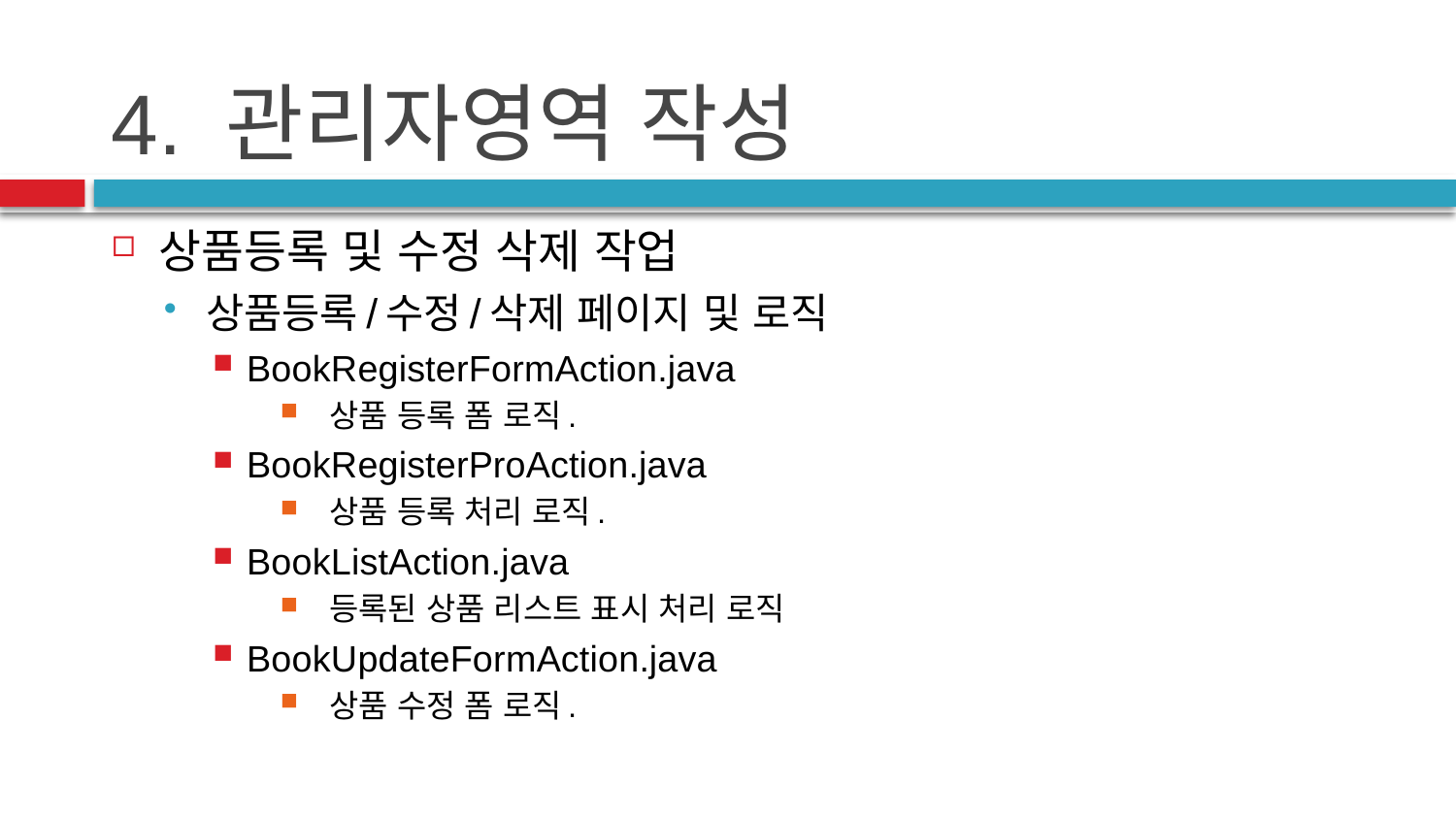

# 4. 관리자영역 작성
상품등록 및 수정 삭제 작업
상품등록/수정/삭제 페이지 및 로직
BookRegisterFormAction.java
 상품 등록 폼 로직.
BookRegisterProAction.java
 상품 등록 처리 로직.
BookListAction.java
 등록된 상품 리스트 표시 처리 로직
BookUpdateFormAction.java
 상품 수정 폼 로직.